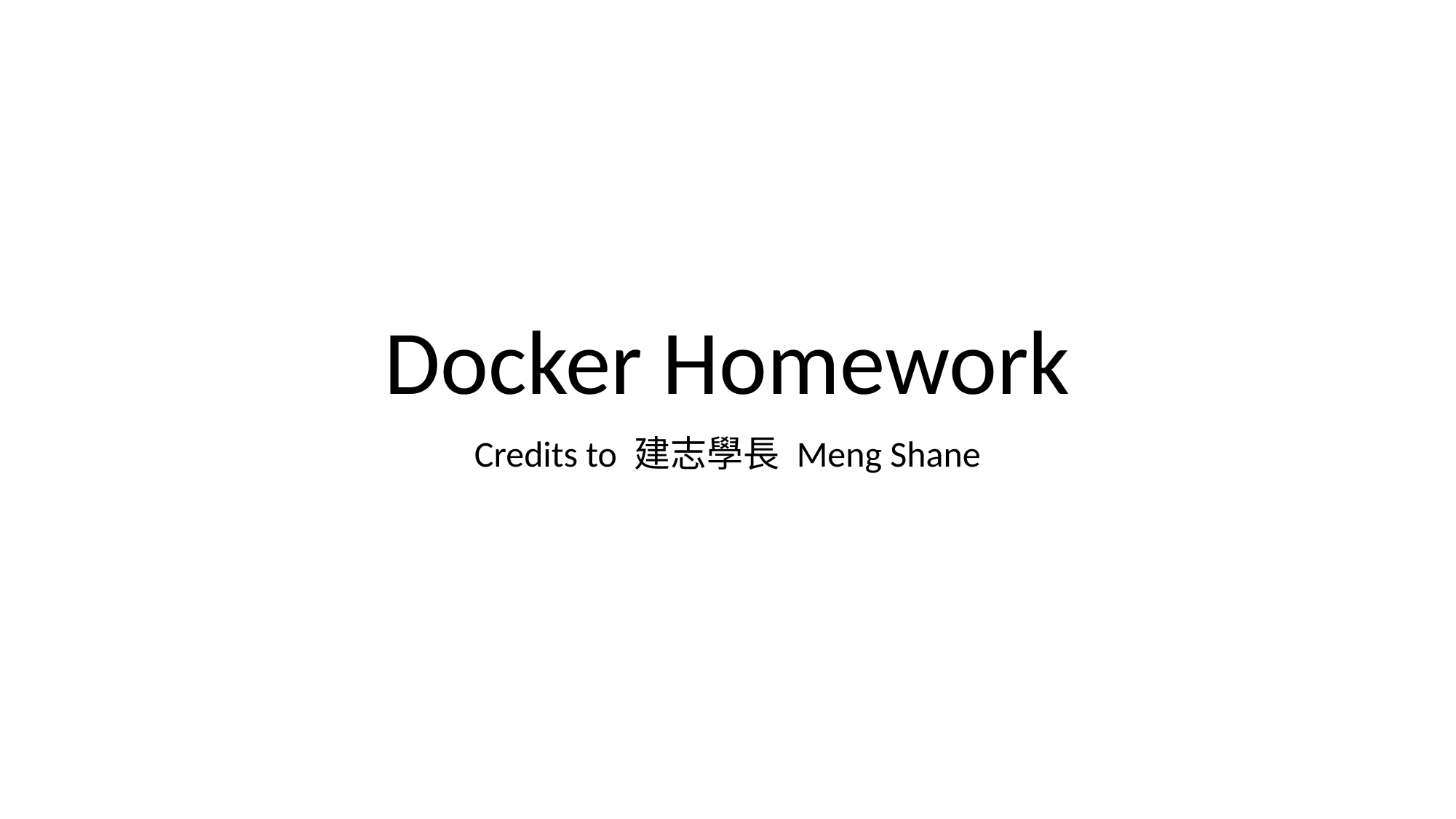

# Docker Homework
Credits to 建志學長 Meng Shane